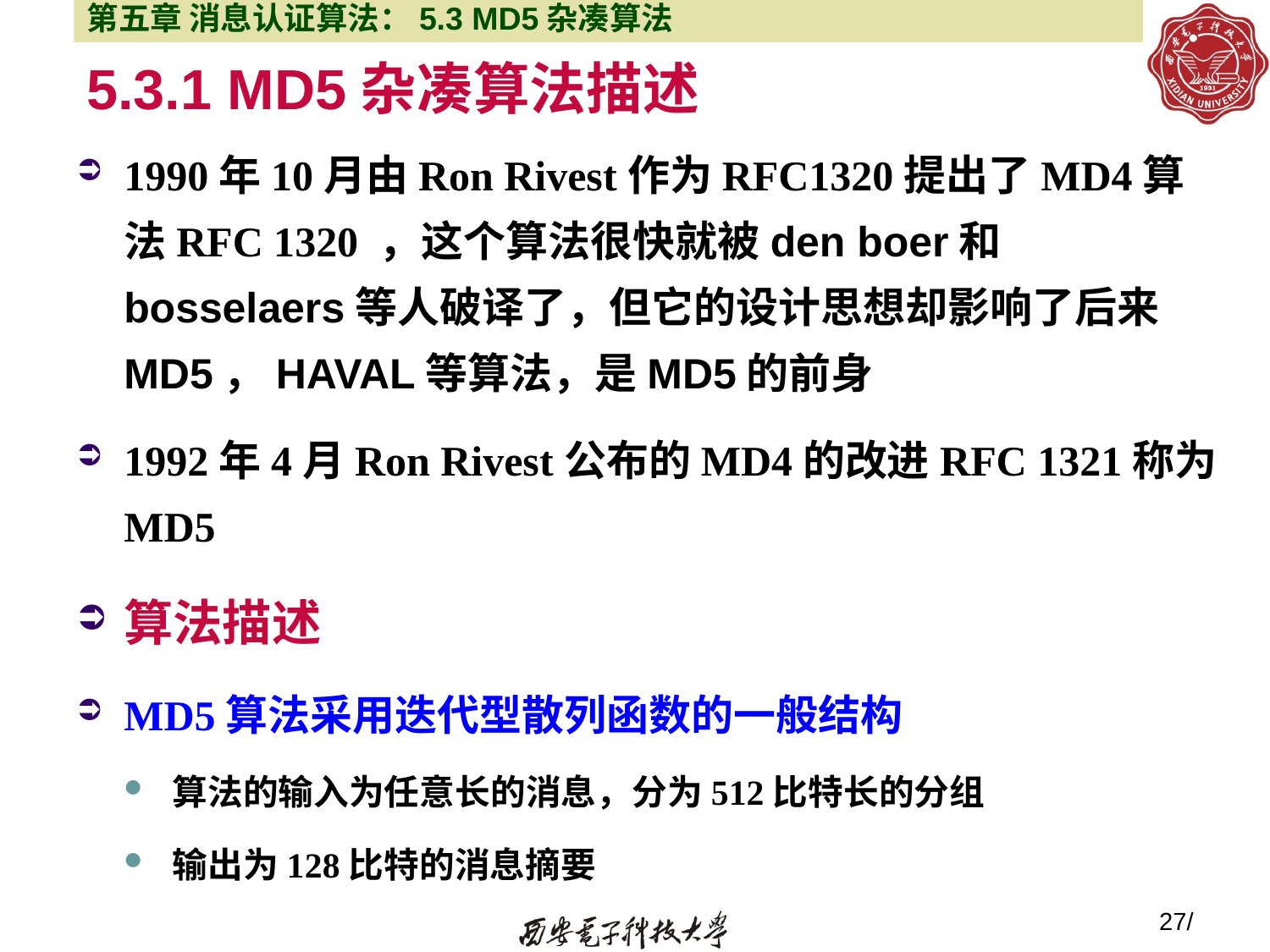

第五章 消息认证算法：5.3 MD5杂凑算法
# 5.3.1 MD5杂凑算法描述
1990年10月由Ron Rivest作为RFC1320提出了MD4算法RFC 1320 ，这个算法很快就被den boer和bosselaers等人破译了，但它的设计思想却影响了后来MD5，HAVAL等算法，是MD5的前身
1992年4月Ron Rivest公布的MD4的改进RFC 1321称为MD5
算法描述
MD5算法采用迭代型散列函数的一般结构
算法的输入为任意长的消息，分为512比特长的分组
输出为128比特的消息摘要
27/